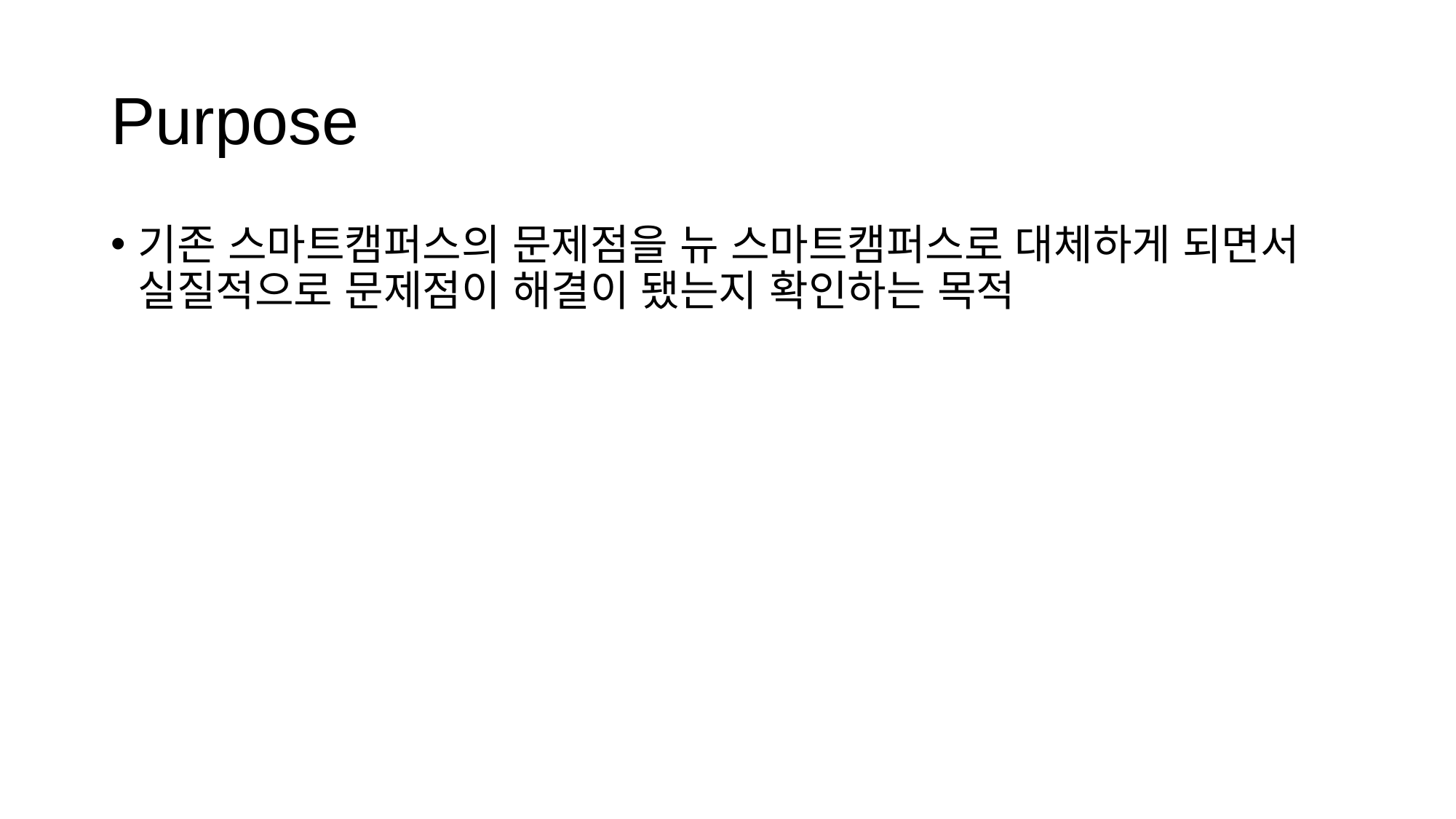

# Purpose
기존 스마트캠퍼스의 문제점을 뉴 스마트캠퍼스로 대체하게 되면서 실질적으로 문제점이 해결이 됐는지 확인하는 목적